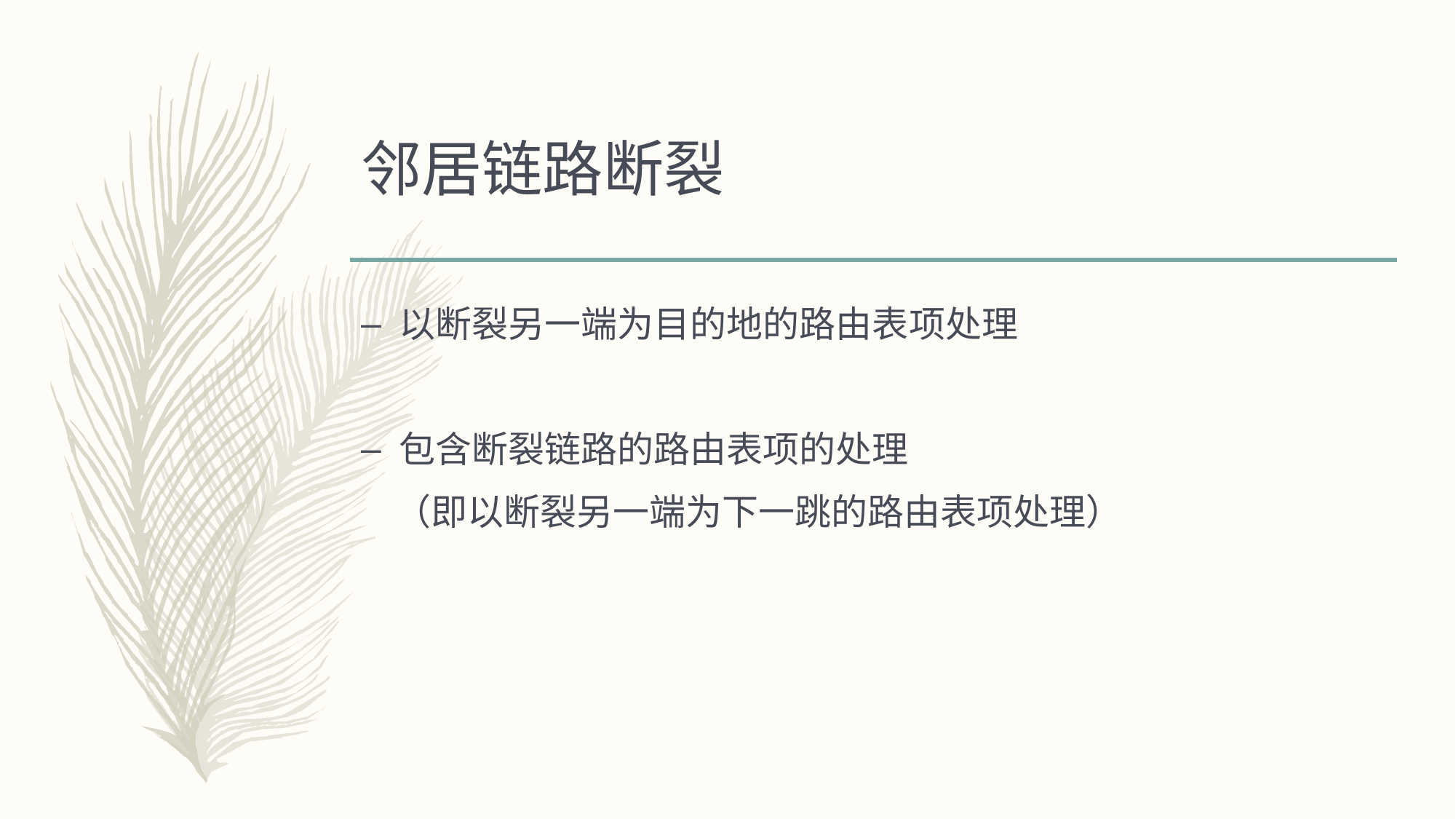

# 邻居链路断裂
以断裂另一端为目的地的路由表项处理

包含断裂链路的路由表项的处理
   （即以断裂另一端为下一跳的路由表项处理）